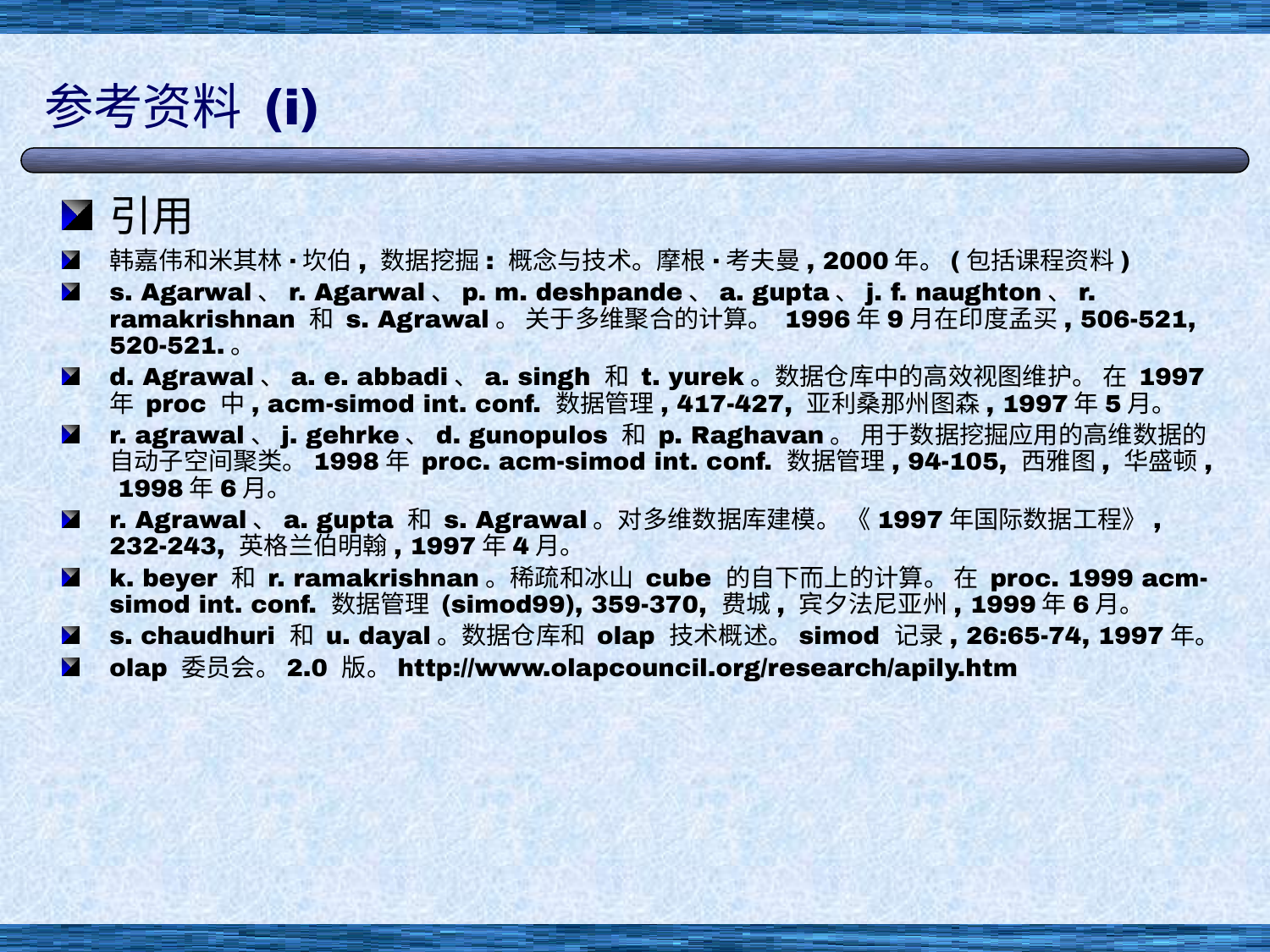

# 参考资料 (i)
引用
韩嘉伟和米其林·坎伯, 数据挖掘: 概念与技术。摩根·考夫曼, 2000年。(包括课程资料)
s. Agarwal、r. Agarwal、p. m. deshpande、a. gupta、j. f. naughton、r. ramakrishnan 和 s. Agrawal。 关于多维聚合的计算。 1996年9月在印度孟买, 506-521, 520-521.。
d. Agrawal、a. e. abbadi、a. singh 和 t. yurek。数据仓库中的高效视图维护。 在 1997年 proc 中, acm-simod int. conf. 数据管理, 417-427, 亚利桑那州图森, 1997年5月。
r. agrawal、j. gehrke、d. gunopulos 和 p. Raghavan。 用于数据挖掘应用的高维数据的自动子空间聚类。1998年 proc. acm-simod int. conf. 数据管理, 94-105, 西雅图, 华盛顿, 1998年6月。
r. Agrawal、a. gupta 和 s. Agrawal。对多维数据库建模。 《1997年国际数据工程》, 232-243, 英格兰伯明翰, 1997年4月。
k. beyer 和 r. ramakrishnan。稀疏和冰山 cube 的自下而上的计算。 在 proc. 1999 acm-simod int. conf. 数据管理 (simod99), 359-370, 费城, 宾夕法尼亚州, 1999年6月。
s. chaudhuri 和 u. dayal。数据仓库和 olap 技术概述。simod 记录, 26:65-74, 1997年。
olap 委员会。2.0 版。http://www.olapcouncil.org/research/apily.htm